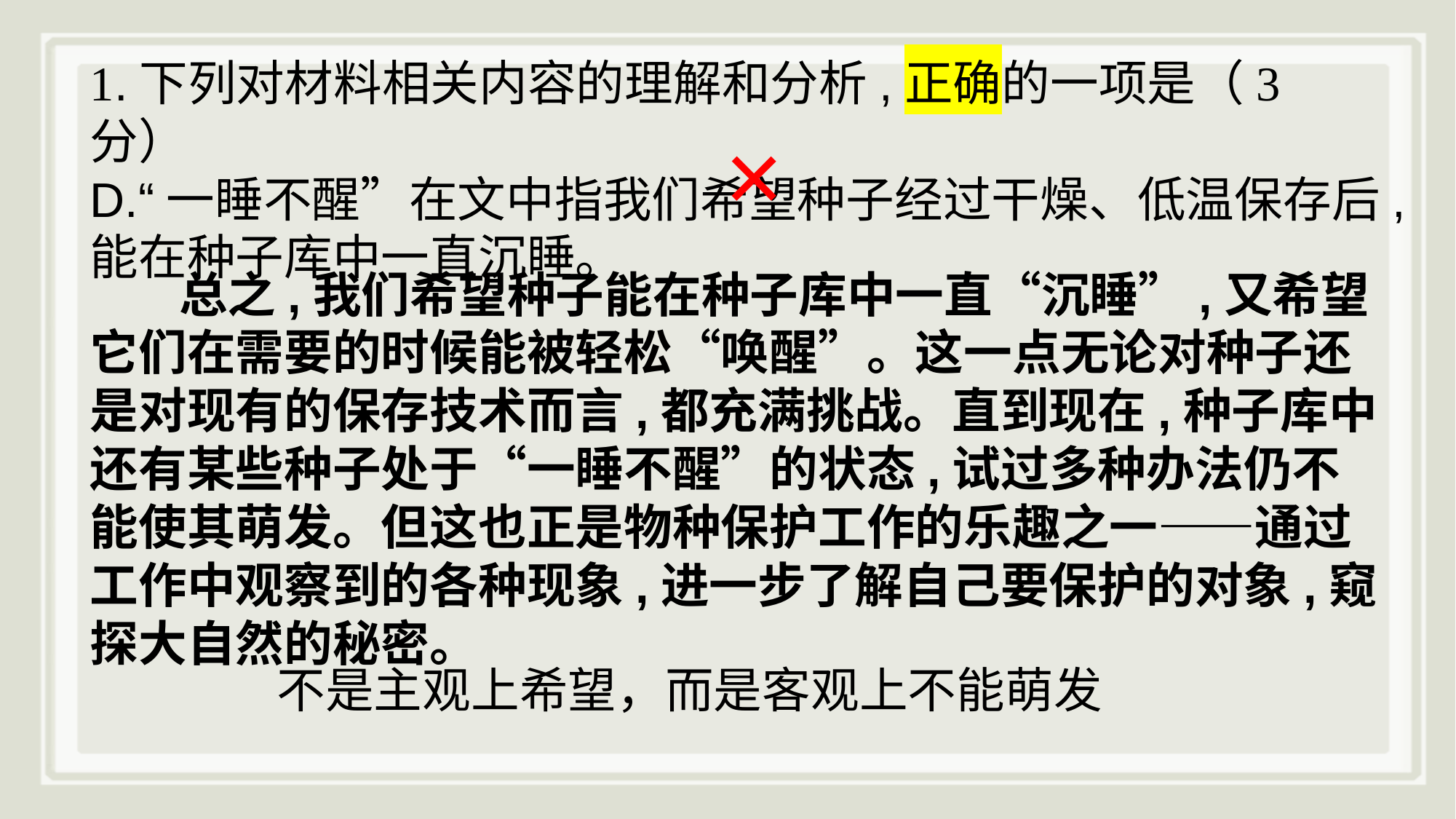

1.下列对材料相关内容的理解和分析,正确的一项是（3分）D.“一睡不醒”在文中指我们希望种子经过干燥、低温保存后,能在种子库中一直沉睡。
×
       总之,我们希望种子能在种子库中一直“沉睡”,又希望它们在需要的时候能被轻松“唤醒”。这一点无论对种子还是对现有的保存技术而言,都充满挑战。直到现在,种子库中还有某些种子处于“一睡不醒”的状态,试过多种办法仍不能使其萌发。但这也正是物种保护工作的乐趣之一——通过工作中观察到的各种现象,进一步了解自己要保护的对象,窥探大自然的秘密。
不是主观上希望，而是客观上不能萌发